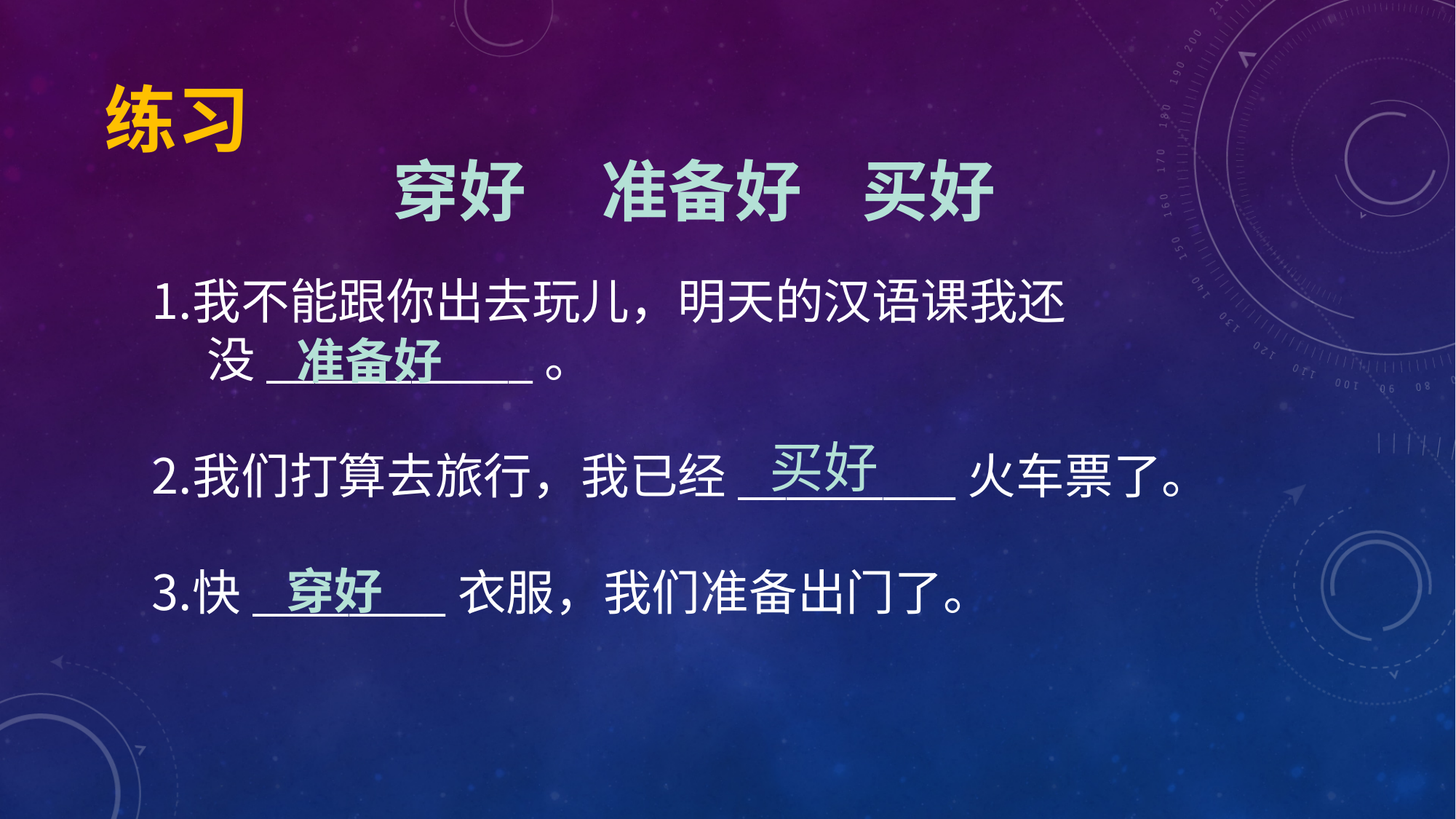

练习

穿好     准备好    买好
我不能跟你出去玩儿，明天的汉语课我还
    没___________。

我们打算去旅行，我已经_________火车票了。

快________衣服，我们准备出门了。
准备好
买好
穿好